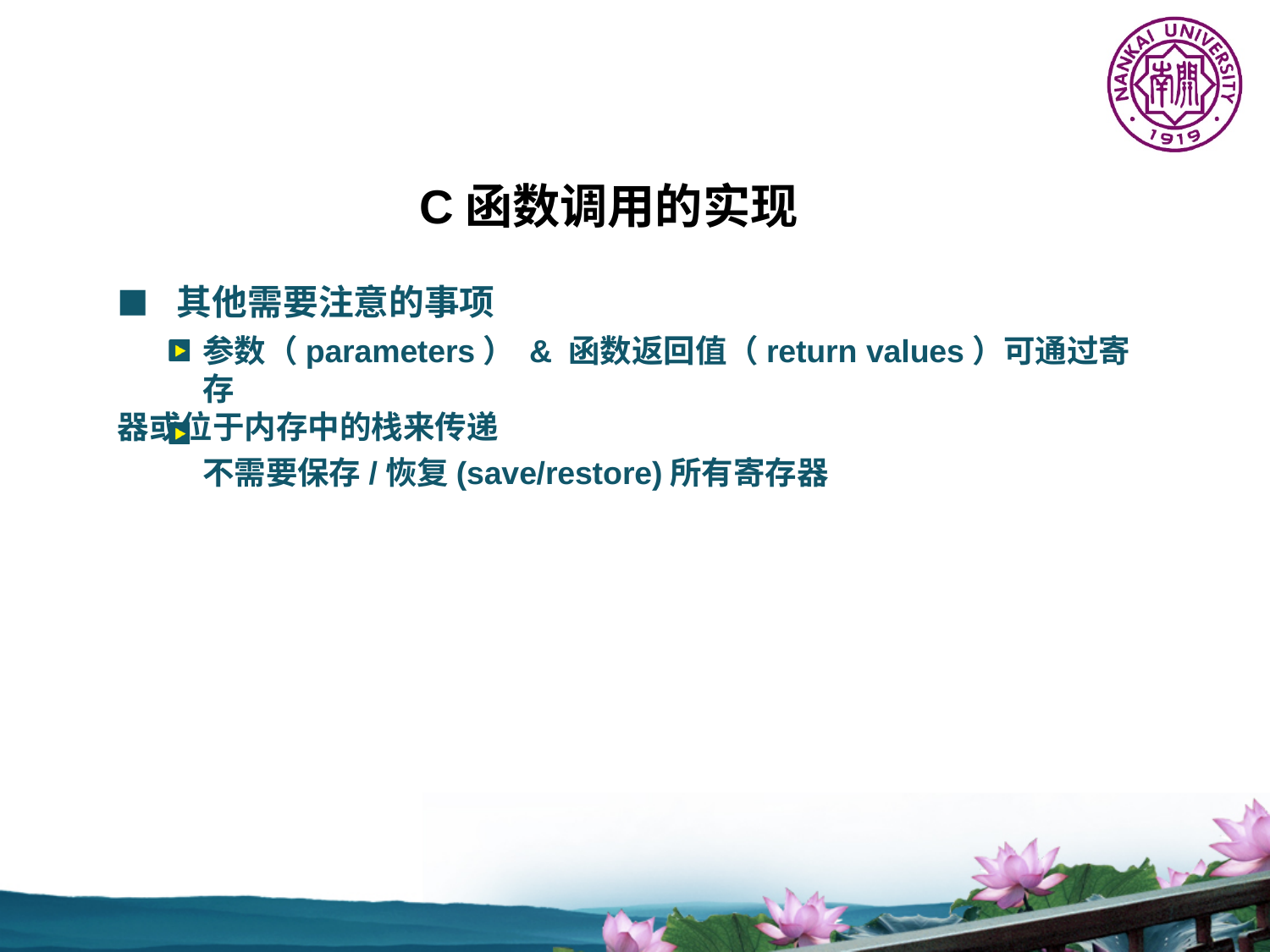

# C函数调用的实现
■ 其他需要注意的事项
参数（parameters） & 函数返回值（return values）可通过寄存
器或位于内存中的栈来传递
不需要保存/恢复(save/restore)所有寄存器